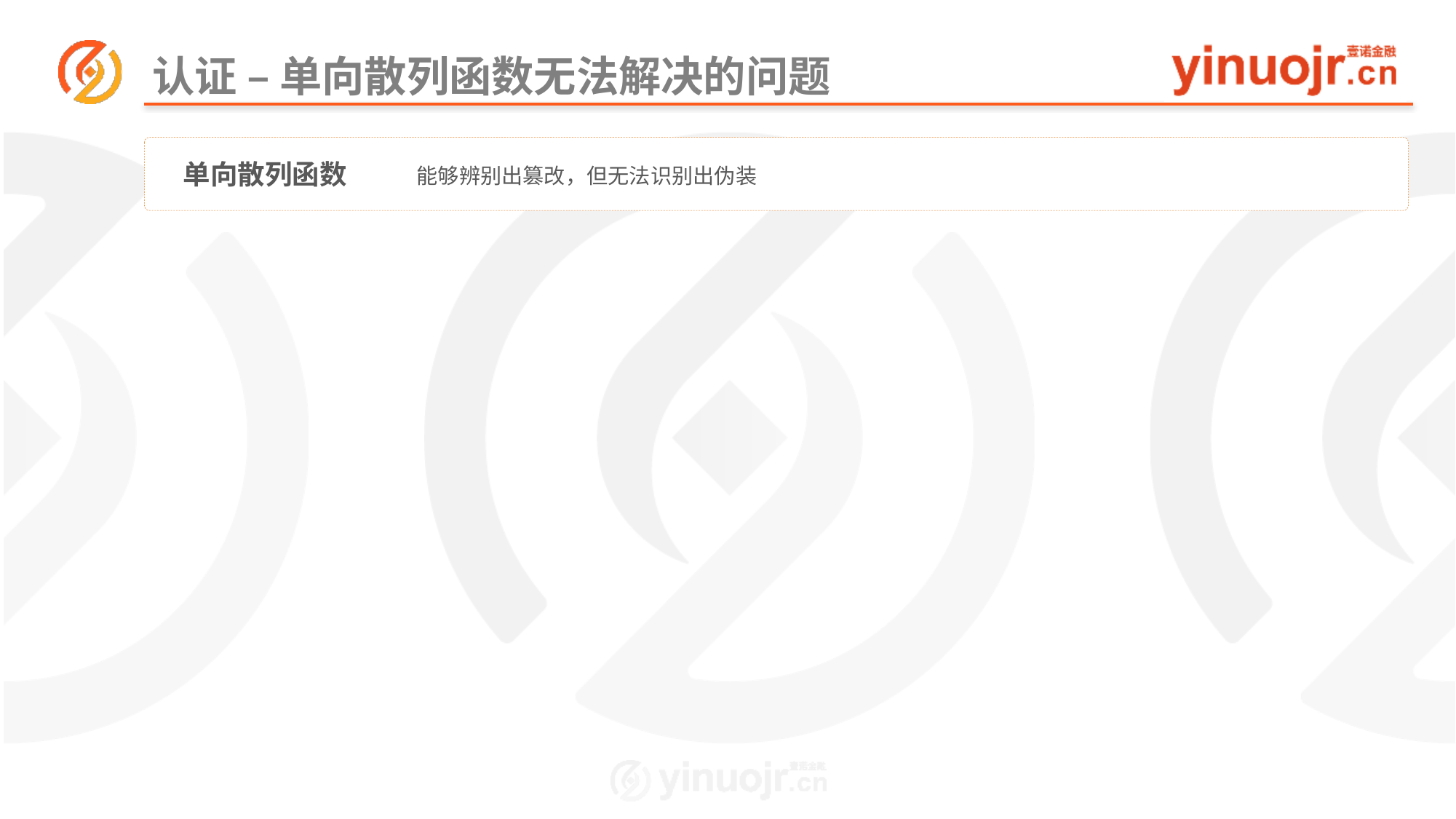

# 认证 – 单向散列函数无法解决的问题

单向散列函数
能够辨别出篡改，但无法识别出伪装